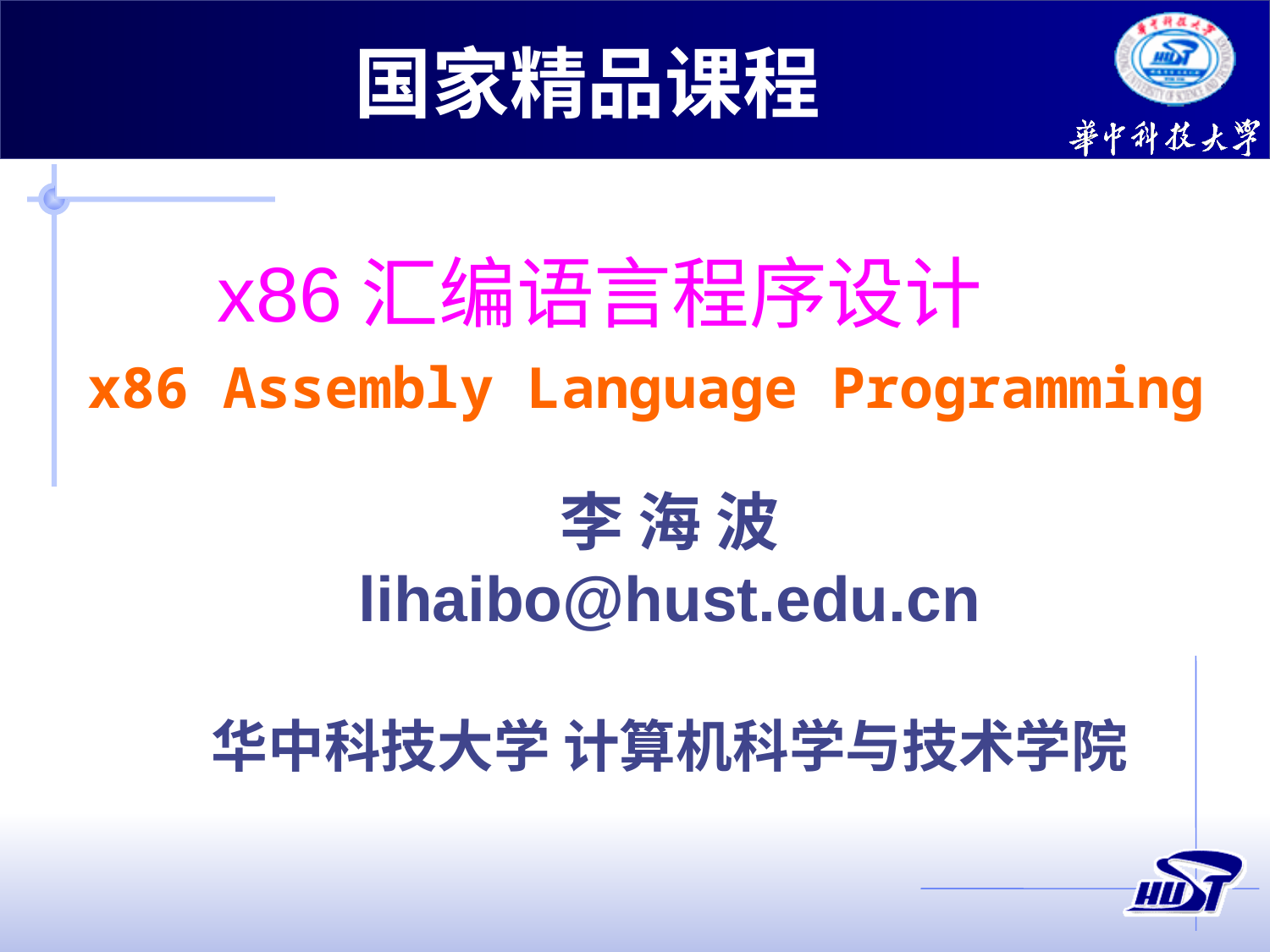

国家精品课程
x86汇编语言程序设计
x86 Assembly Language Programming
李 海 波
lihaibo@hust.edu.cn

华中科技大学 计算机科学与技术学院